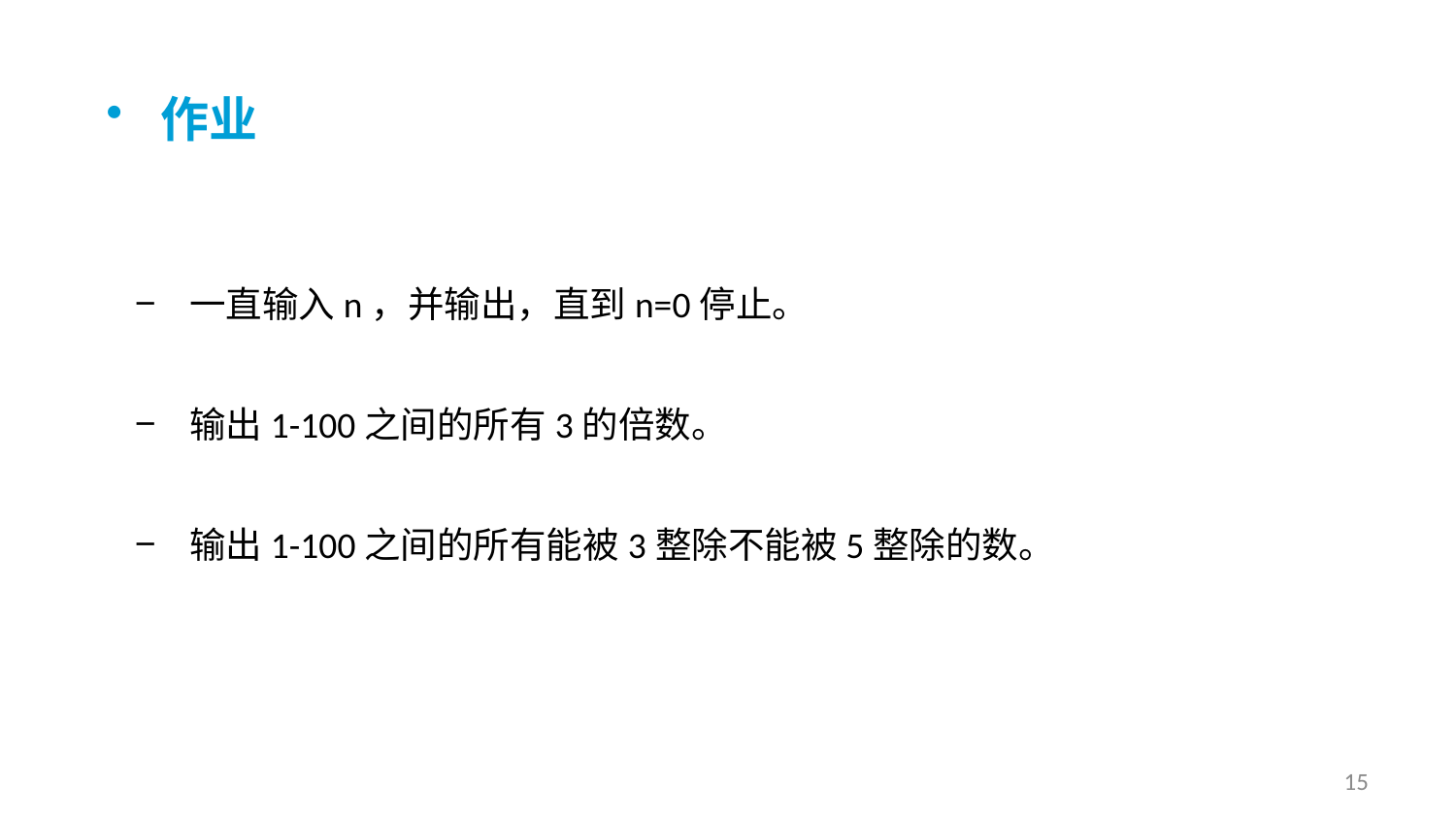

作业
一直输入n，并输出，直到n=0停止。
输出1-100之间的所有3的倍数。
输出1-100之间的所有能被3整除不能被5整除的数。
15